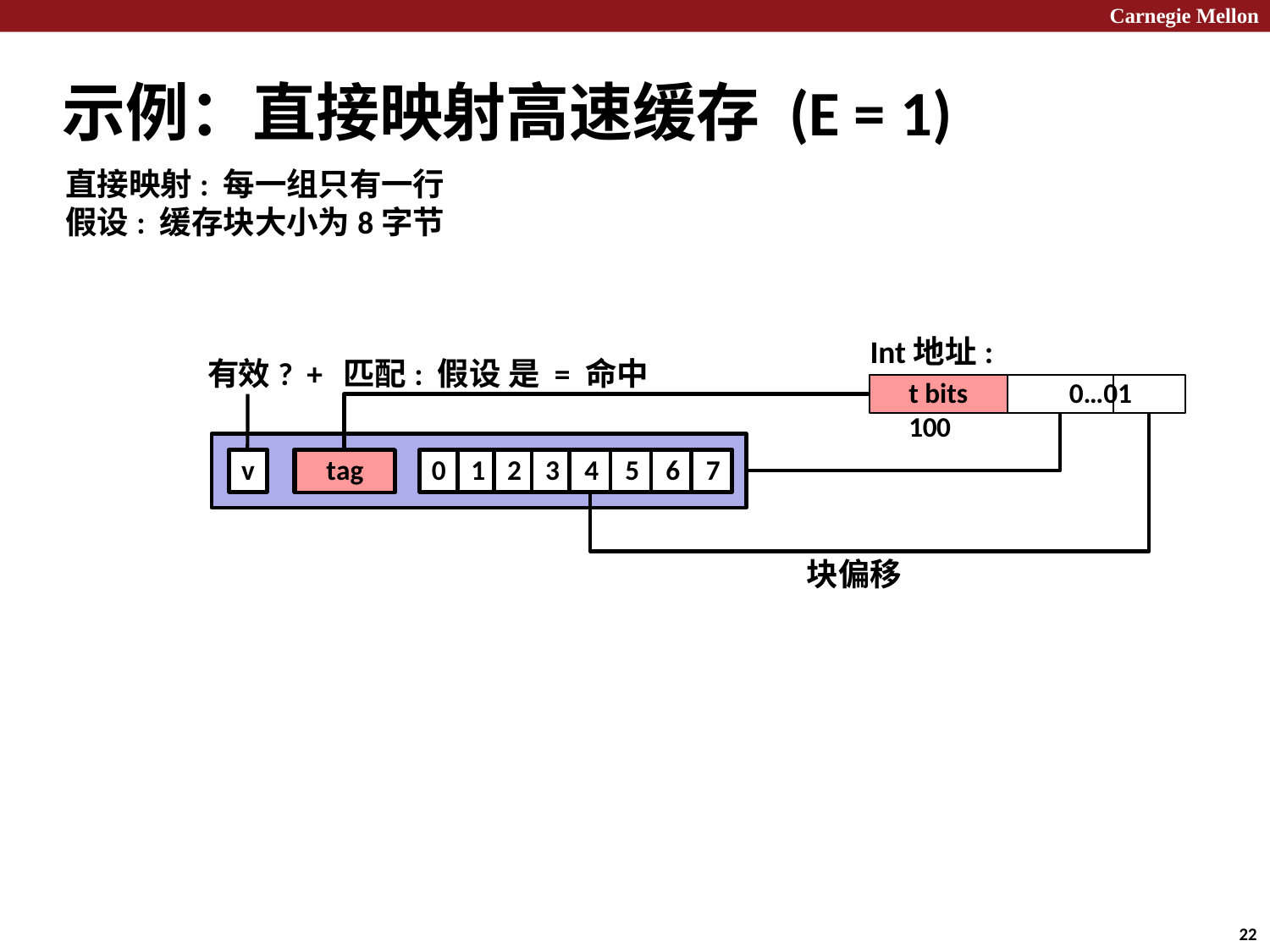

Carnegie Mellon
# 示例：直接映射高速缓存 (E = 1)
直接映射: 每一组只有一行
假设: 缓存块大小为8字节
Int地址:
t bits	0…01	100
有效?
+	匹配: 假设 是 = 命中

tag

v
0	1	2	3	4	5	6	7
tag
块偏移
22